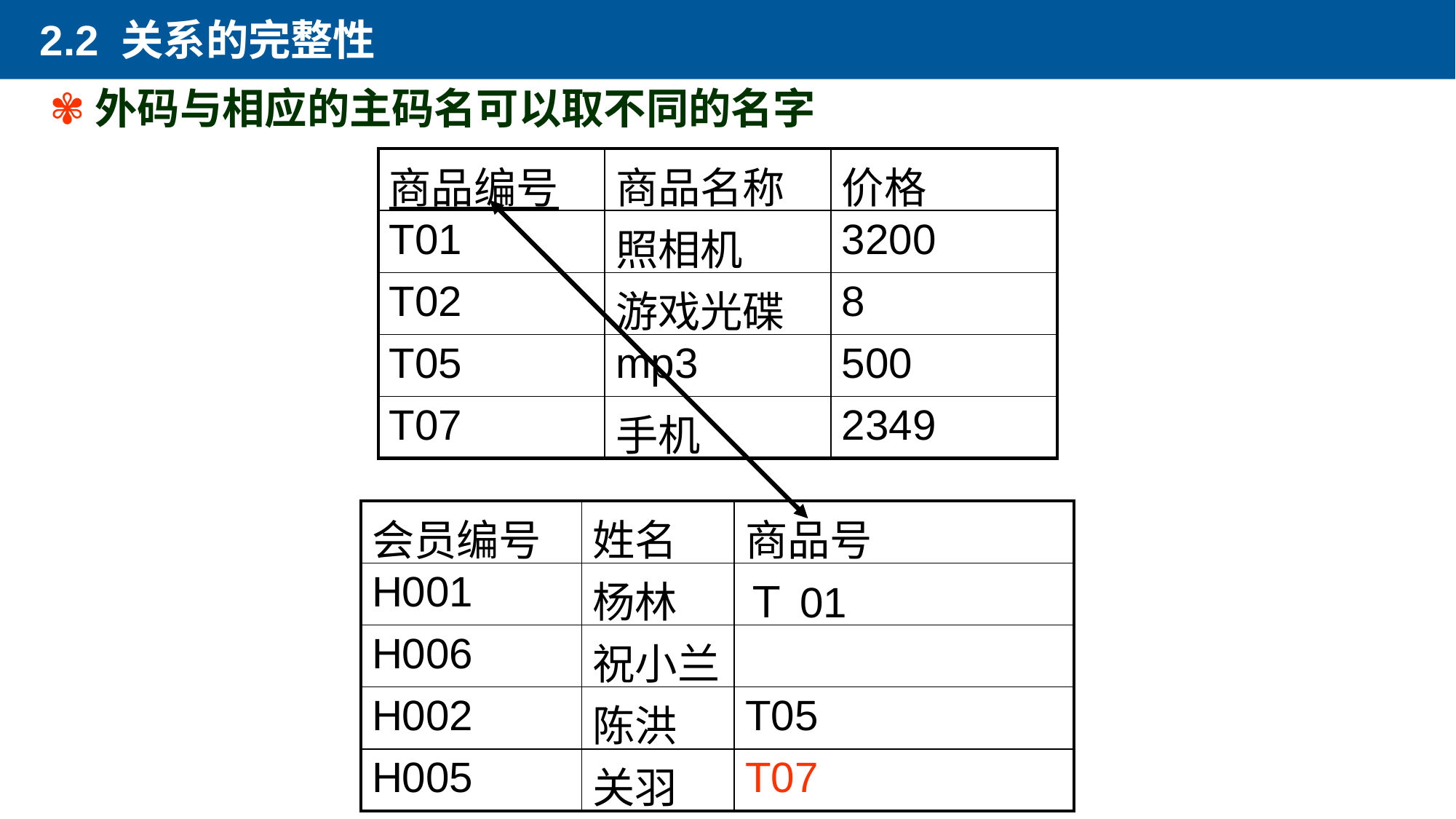

2.2 关系的完整性
✾外码与相应的主码名可以取不同的名字
| 商品编号 | 商品名称 | 价格 |
| --- | --- | --- |
| T01 | 照相机 | 3200 |
| T02 | 游戏光碟 | 8 |
| T05 | mp3 | 500 |
| T07 | 手机 | 2349 |

| 会员编号 | 姓名 | 商品号 |
| --- | --- | --- |
| H001 | 杨林 | Ｔ01 |
| H006 | 祝小兰 |  |
| H002 | 陈洪 | T05 |
| H005 | 关羽 | T07 |